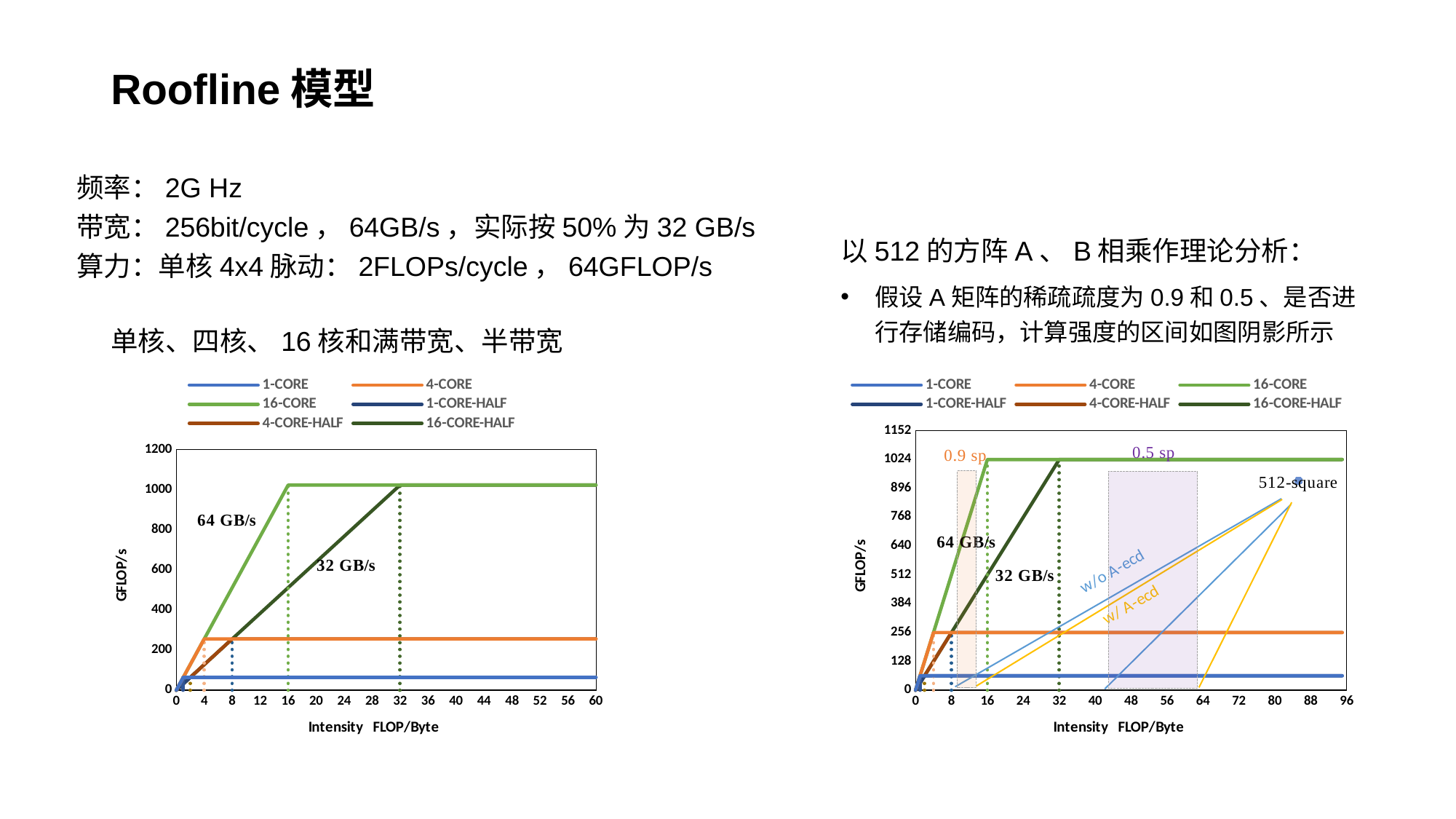

# Roofline模型
频率：2G Hz
带宽：256bit/cycle，64GB/s，实际按50%为32 GB/s
算力：单核4x4脉动：2FLOPs/cycle，64GFLOP/s
以512的方阵A、B相乘作理论分析：
假设A矩阵的稀疏疏度为0.9和0.5、是否进行存储编码，计算强度的区间如图阴影所示
单核、四核、16核和满带宽、半带宽

### Chart

| Category |  |  |  |  |  |  |  |  |  |  |  |  |
|---|---|---|---|---|---|---|---|---|---|---|---|---|

### Chart

| Category |  |  |  |  |  |  |  |  |  |  |  |  |  |
|---|---|---|---|---|---|---|---|---|---|---|---|---|---|